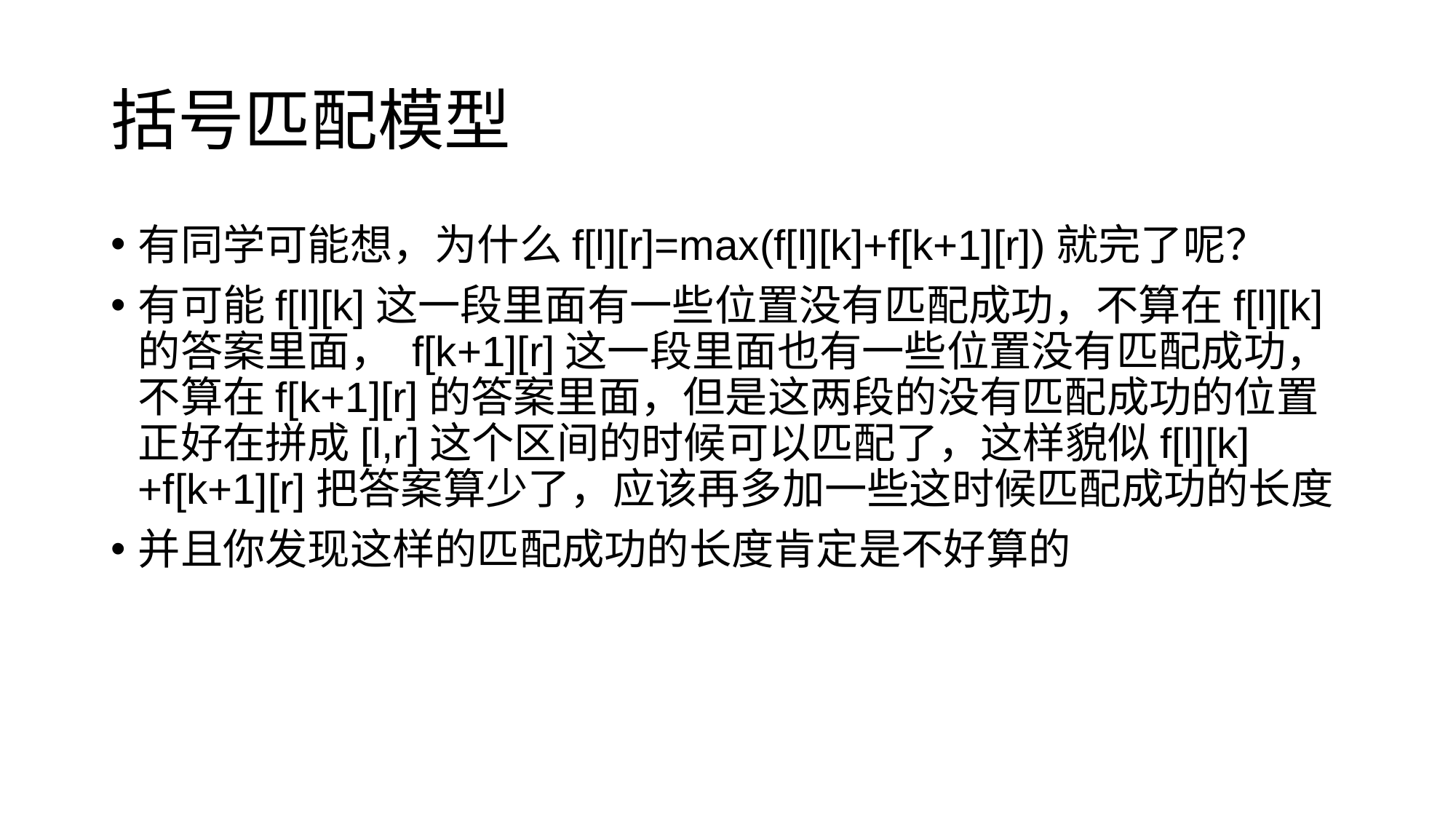

# 括号匹配模型
有同学可能想，为什么f[l][r]=max(f[l][k]+f[k+1][r])就完了呢？
有可能f[l][k]这一段里面有一些位置没有匹配成功，不算在f[l][k]的答案里面， f[k+1][r]这一段里面也有一些位置没有匹配成功，不算在f[k+1][r]的答案里面，但是这两段的没有匹配成功的位置正好在拼成[l,r]这个区间的时候可以匹配了，这样貌似f[l][k]+f[k+1][r]把答案算少了，应该再多加一些这时候匹配成功的长度
并且你发现这样的匹配成功的长度肯定是不好算的